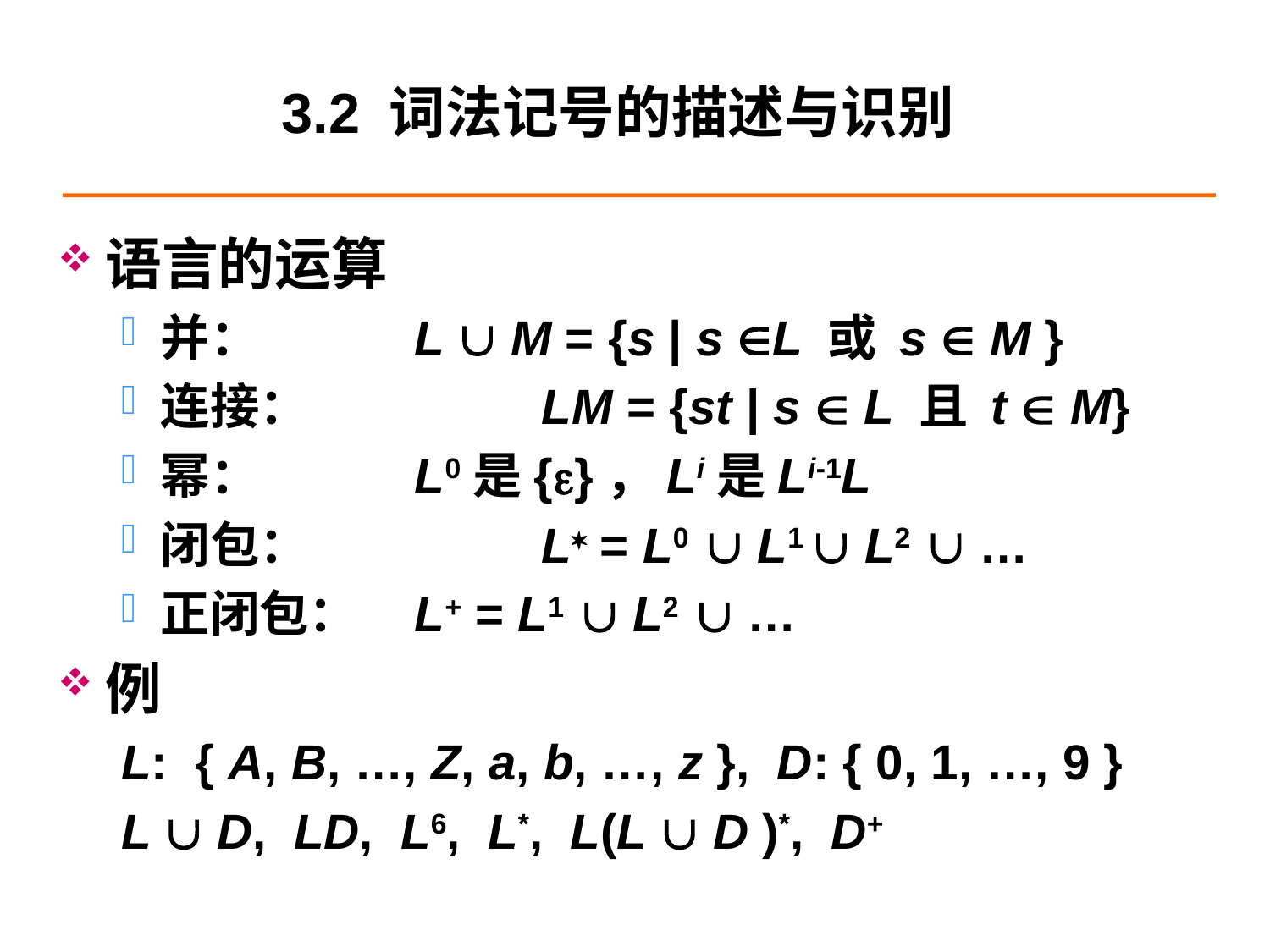

# 3.2 词法记号的描述与识别
语言的运算
并：		L ∪ M = {s | s ∈L 或 s ∈ M }
连接：		LM = {st | s ∈ L 且 t ∈ M}
幂：		L0是{ε}，Li是Li-1L
闭包：		L∗ = L0  ∪ L1 ∪ L2  ∪ …
正闭包： 	L+ = L1  ∪ L2  ∪ …
例
L:  { A, B, …, Z, a, b, …, z },  D: { 0, 1, …, 9 }
L ∪ D,  LD,  L6,  L*,  L(L ∪ D )*,  D+